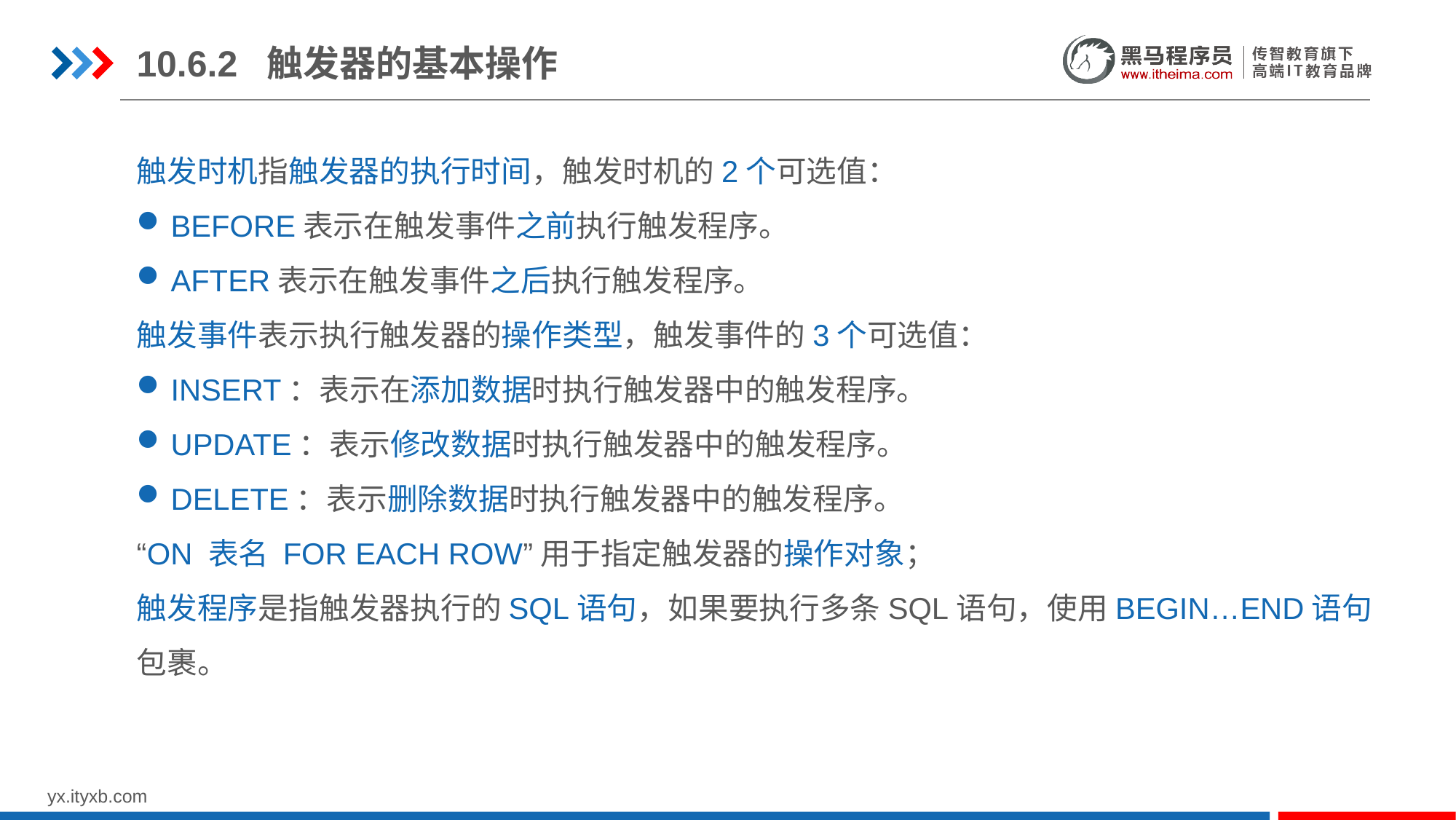

10.6.2  触发器的基本操作
触发时机指触发器的执行时间，触发时机的2个可选值：
BEFORE表示在触发事件之前执行触发程序。
AFTER表示在触发事件之后执行触发程序。
触发事件表示执行触发器的操作类型，触发事件的3个可选值：
INSERT：表示在添加数据时执行触发器中的触发程序。
UPDATE：表示修改数据时执行触发器中的触发程序。
DELETE：表示删除数据时执行触发器中的触发程序。
“ON 表名 FOR EACH ROW”用于指定触发器的操作对象；
触发程序是指触发器执行的SQL语句，如果要执行多条SQL语句，使用BEGIN…END语句包裹。